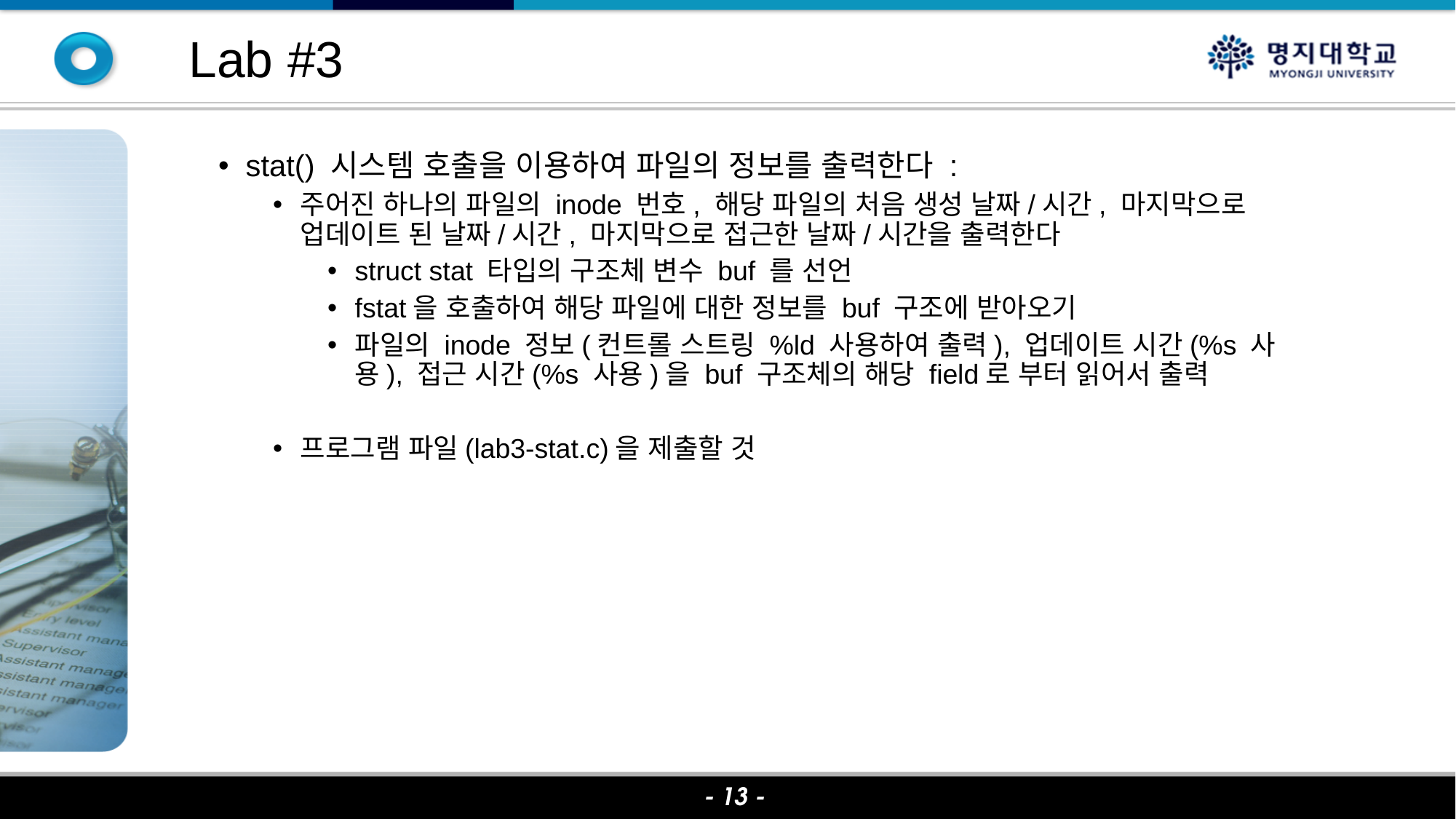

Lab #3
stat() 시스템 호출을 이용하여 파일의 정보를 출력한다 :
주어진 하나의 파일의 inode 번호, 해당 파일의 처음 생성 날짜/시간, 마지막으로 업데이트 된 날짜/시간, 마지막으로 접근한 날짜/시간을 출력한다
struct stat 타입의 구조체 변수 buf 를 선언
fstat을 호출하여 해당 파일에 대한 정보를 buf 구조에 받아오기
파일의 inode 정보(컨트롤 스트링 %ld 사용하여 출력), 업데이트 시간(%s 사용), 접근 시간(%s 사용)을 buf 구조체의 해당 field로 부터 읽어서 출력

프로그램 파일(lab3-stat.c)을 제출할 것

- 13 -